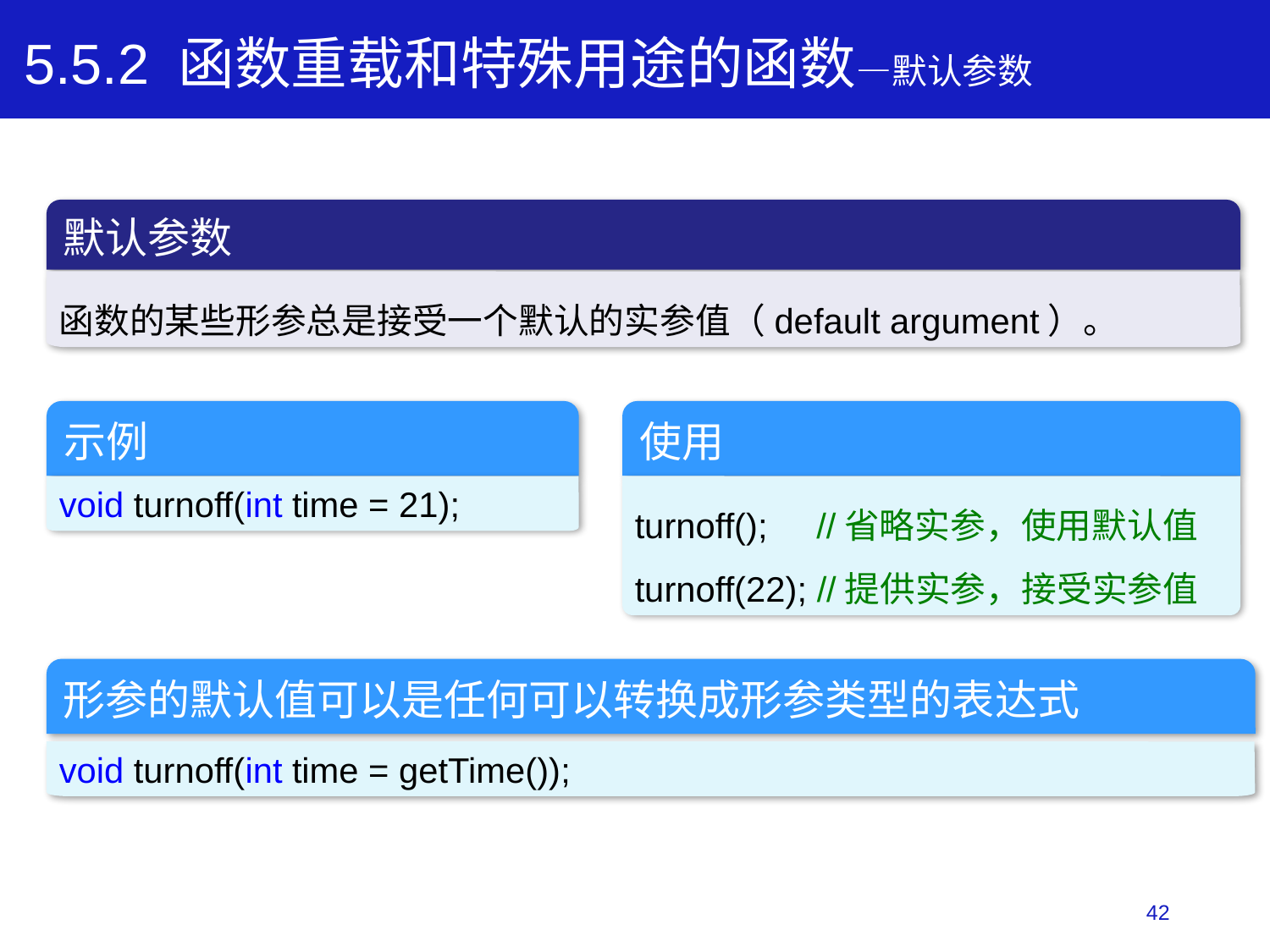

5.5.2 函数重载和特殊用途的函数—默认参数
默认参数
函数的某些形参总是接受一个默认的实参值（default argument）。
示例
void turnoff(int time = 21);
使用
turnoff();     //省略实参，使用默认值
turnoff(22); //提供实参，接受实参值
形参的默认值可以是任何可以转换成形参类型的表达式
void turnoff(int time = getTime());
42